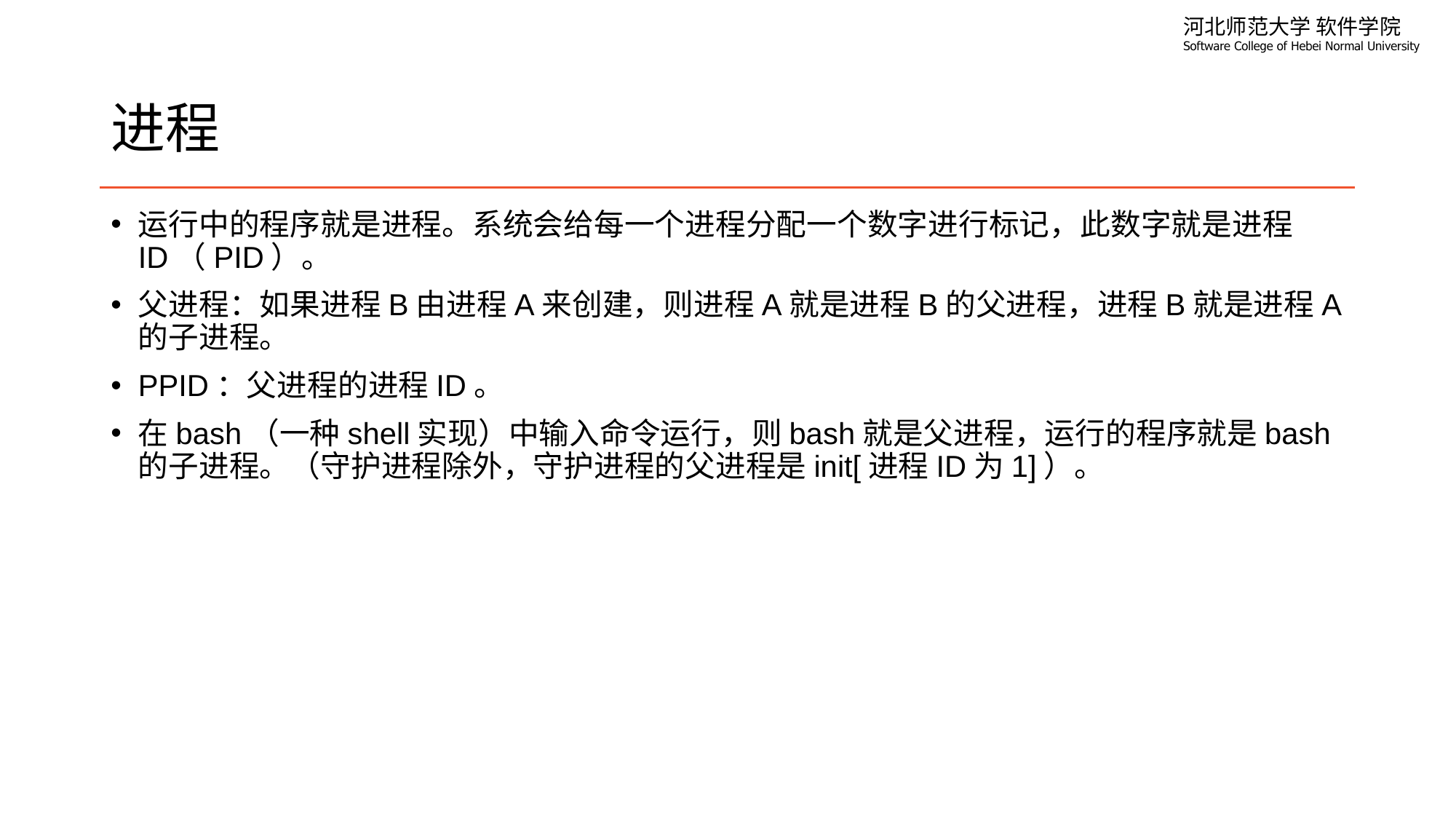

# 进程
运行中的程序就是进程。系统会给每一个进程分配一个数字进行标记，此数字就是进程ID（PID）。
父进程：如果进程B由进程A来创建，则进程A就是进程B的父进程，进程B就是进程A的子进程。
PPID：父进程的进程ID。
在bash（一种shell实现）中输入命令运行，则bash就是父进程，运行的程序就是bash的子进程。（守护进程除外，守护进程的父进程是init[进程ID为1]）。